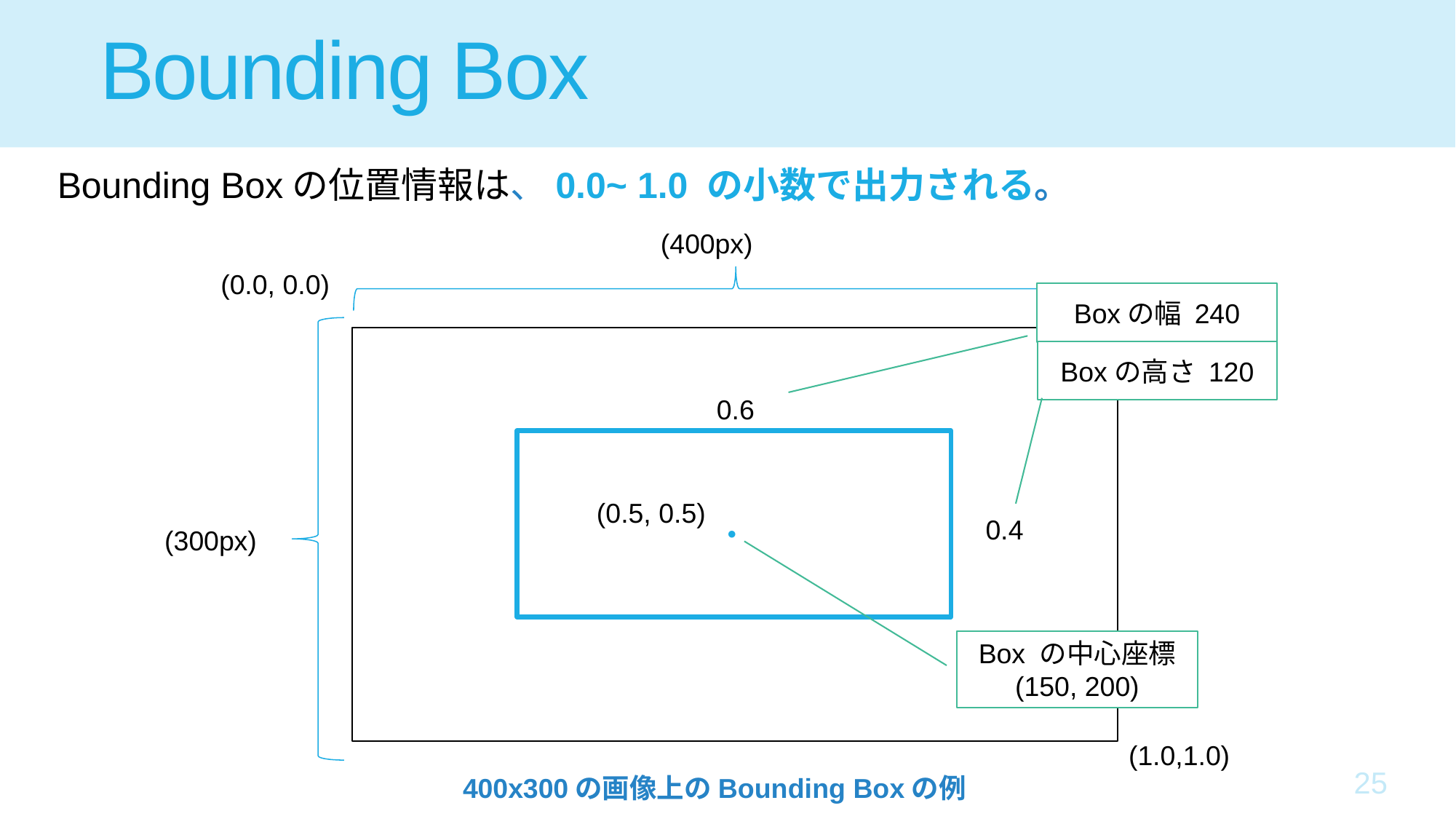

# Bounding Box
Bounding Boxの位置情報は、0.0~ 1.0 の小数で出力される。
(400px)
(0.0, 0.0)
Boxの幅 240

Boxの高さ 120
0.6

(0.5, 0.5)
0.4
・
(300px)
Box の中心座標
(150, 200)
(1.0,1.0)
400x300の画像上のBounding Boxの例